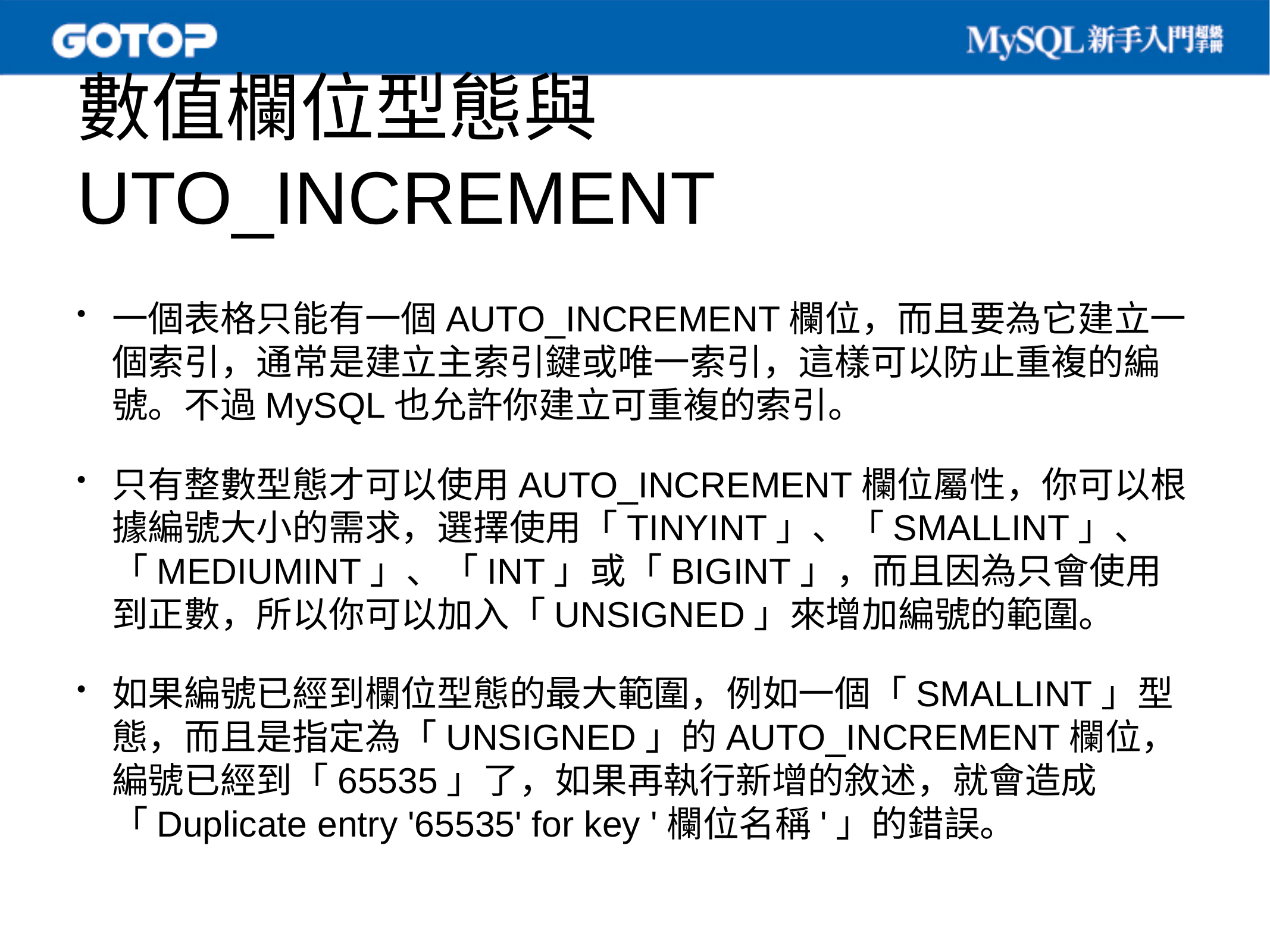

# 數值欄位型態與UTO_INCREMENT
一個表格只能有一個AUTO_INCREMENT欄位，而且要為它建立一個索引，通常是建立主索引鍵或唯一索引，這樣可以防止重複的編號。不過MySQL也允許你建立可重複的索引。
只有整數型態才可以使用AUTO_INCREMENT欄位屬性，你可以根據編號大小的需求，選擇使用「TINYINT」、「SMALLINT」、「MEDIUMINT」、「INT」或「BIGINT」，而且因為只會使用到正數，所以你可以加入「UNSIGNED」來增加編號的範圍。
如果編號已經到欄位型態的最大範圍，例如一個「SMALLINT」型態，而且是指定為「UNSIGNED」的AUTO_INCREMENT欄位，編號已經到「65535」了，如果再執行新增的敘述，就會造成「Duplicate entry '65535' for key '欄位名稱'」的錯誤。